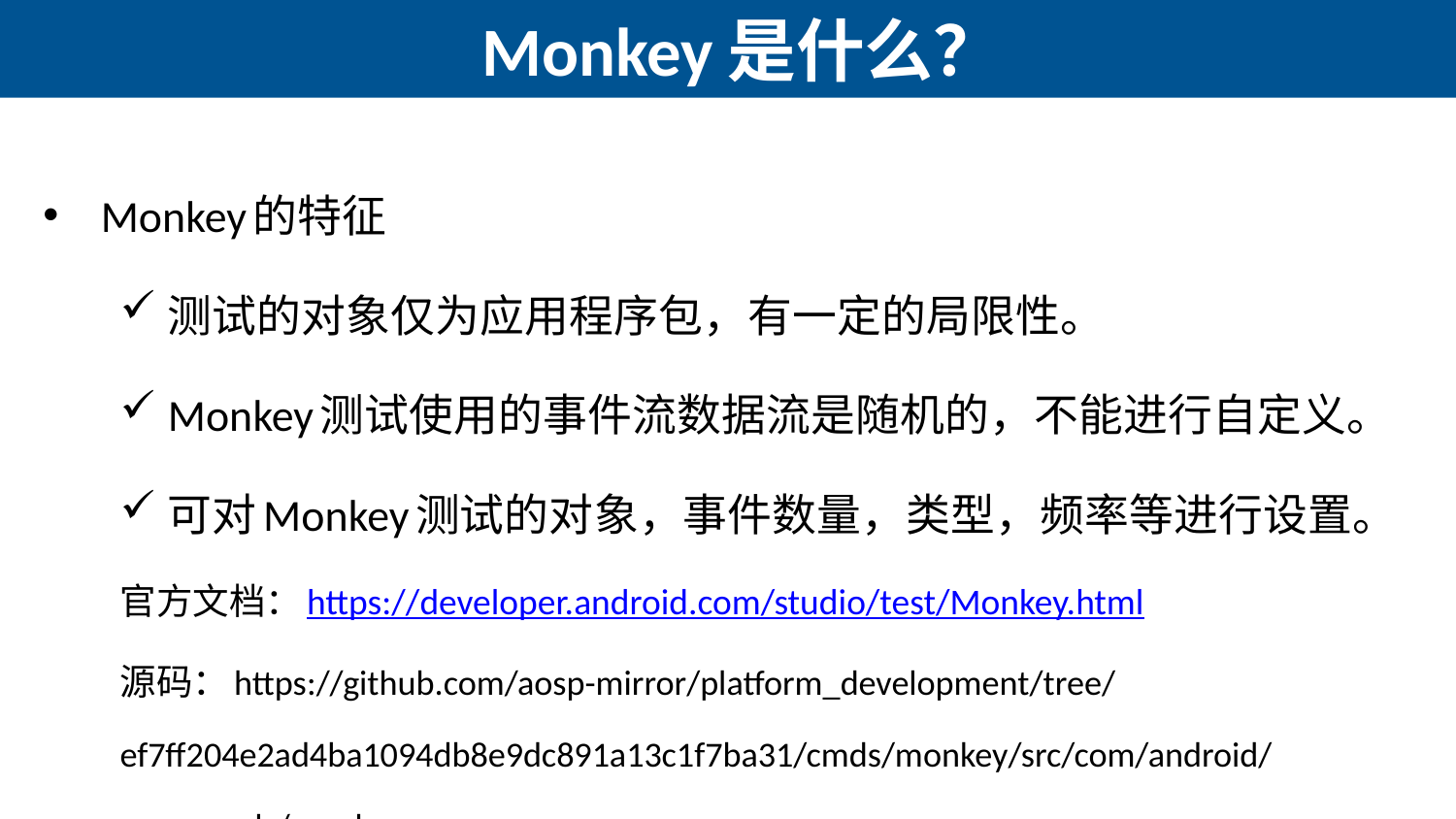

# Monkey是什么？
Monkey的特征
测试的对象仅为应用程序包，有一定的局限性。
Monkey测试使用的事件流数据流是随机的，不能进行自定义。
可对Monkey测试的对象，事件数量，类型，频率等进行设置。
官方文档：https://developer.android.com/studio/test/Monkey.html
源码：https://github.com/aosp-mirror/platform_development/tree/ef7ff204e2ad4ba1094db8e9dc891a13c1f7ba31/cmds/monkey/src/com/android/commands/monkey